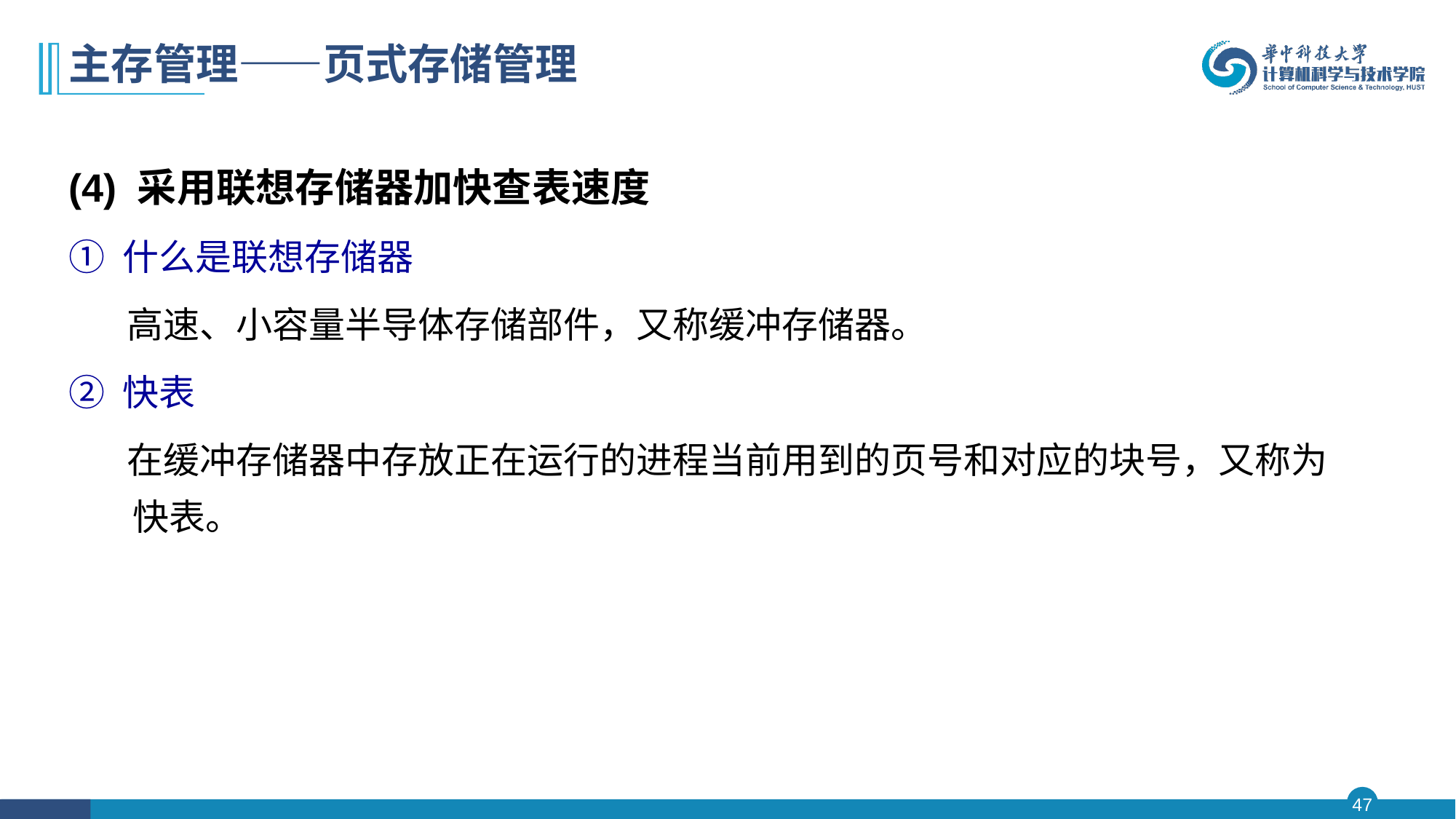

# 主存管理——页式存储管理
(4) 采用联想存储器加快查表速度
① 什么是联想存储器
      高速、小容量半导体存储部件，又称缓冲存储器。
② 快表
      在缓冲存储器中存放正在运行的进程当前用到的页号和对应的块号，又称为快表。